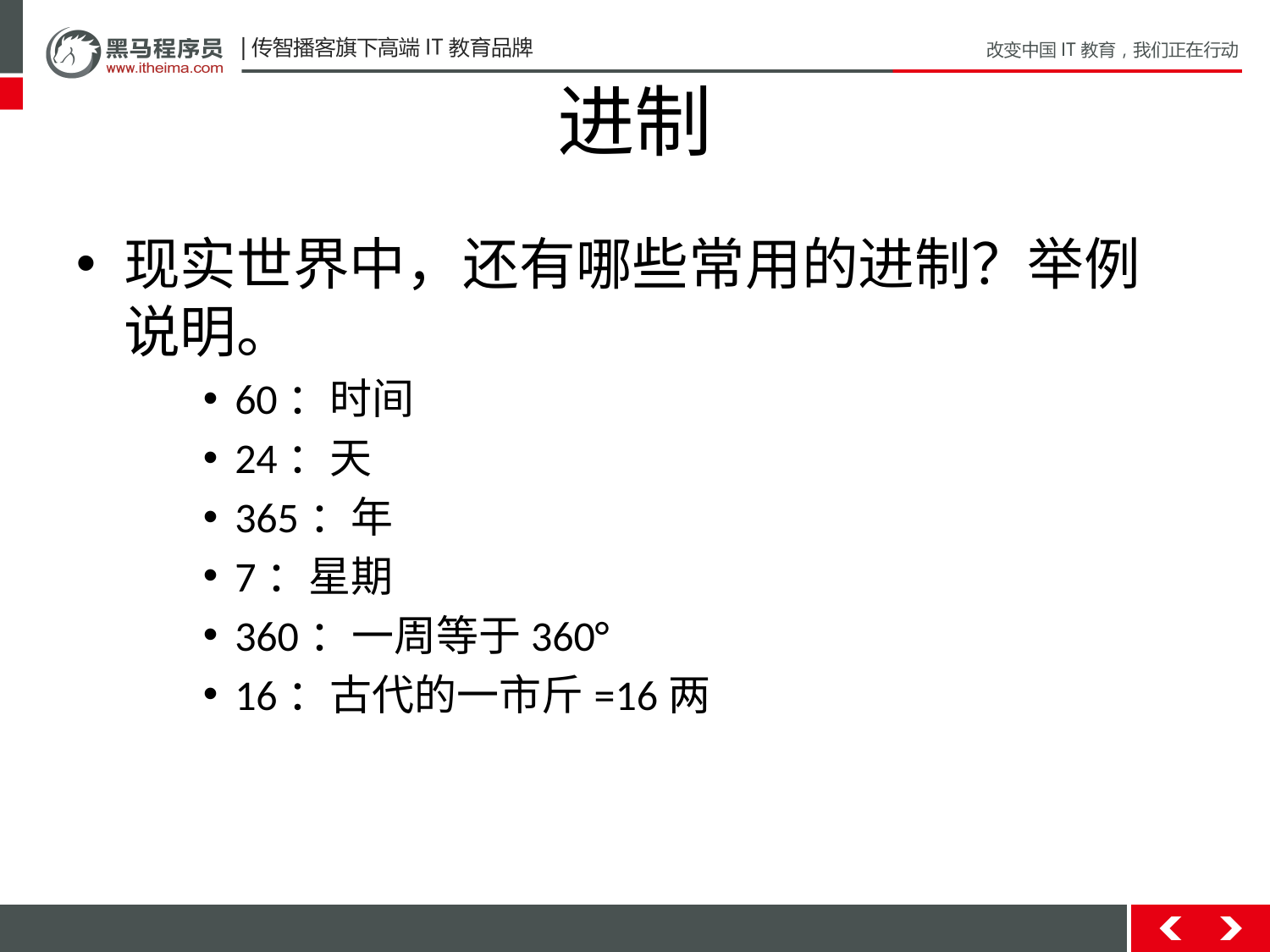

# 进制
现实世界中，还有哪些常用的进制？举例说明。
60：时间
24：天
365：年
7：星期
360：一周等于360°
16：古代的一市斤=16两